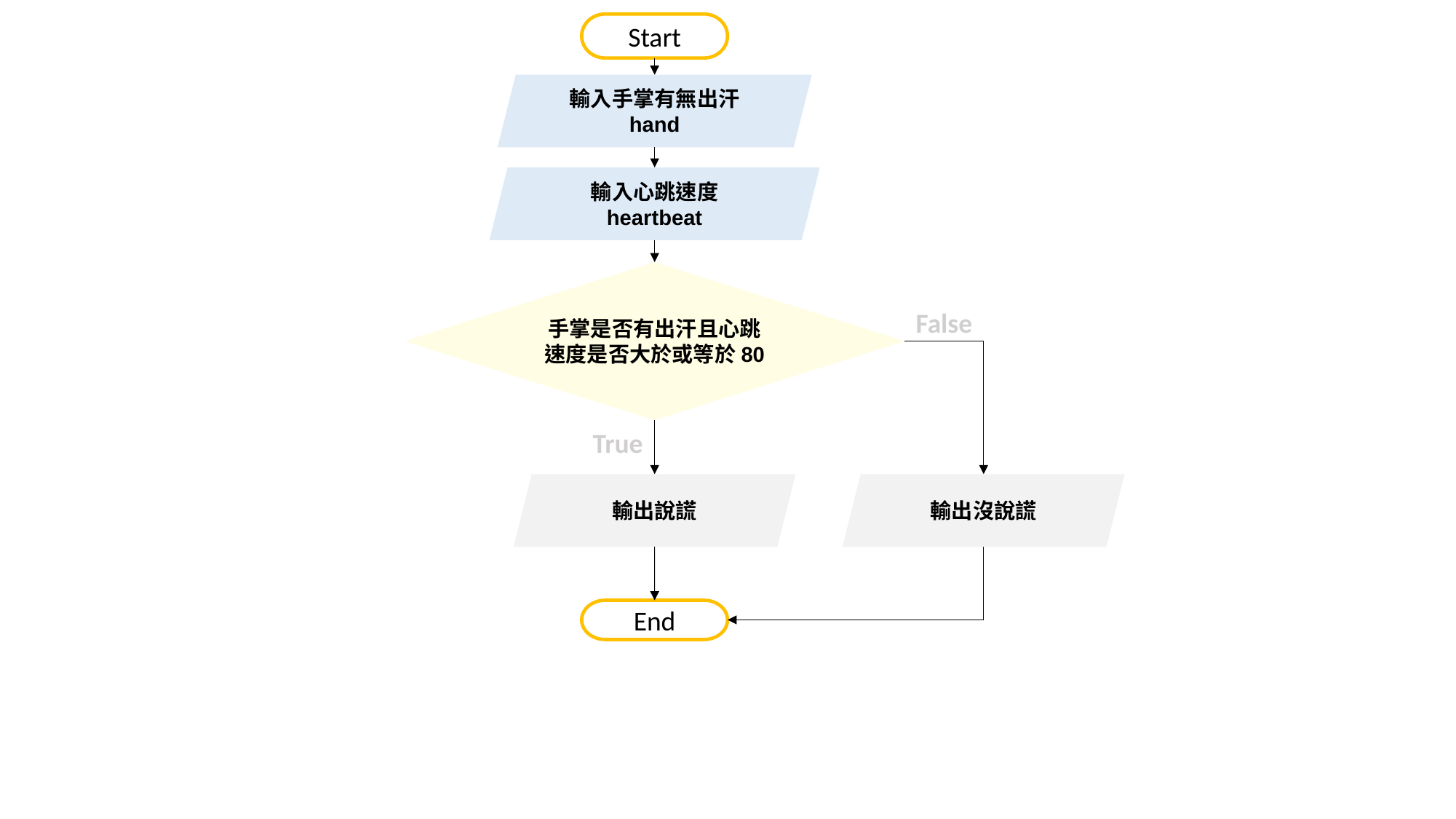

Start
輸入手掌有無出汗
hand
輸入心跳速度
heartbeat
手掌是否有出汗且心跳速度是否大於或等於80
False
True
輸出說謊
輸出沒說謊
End